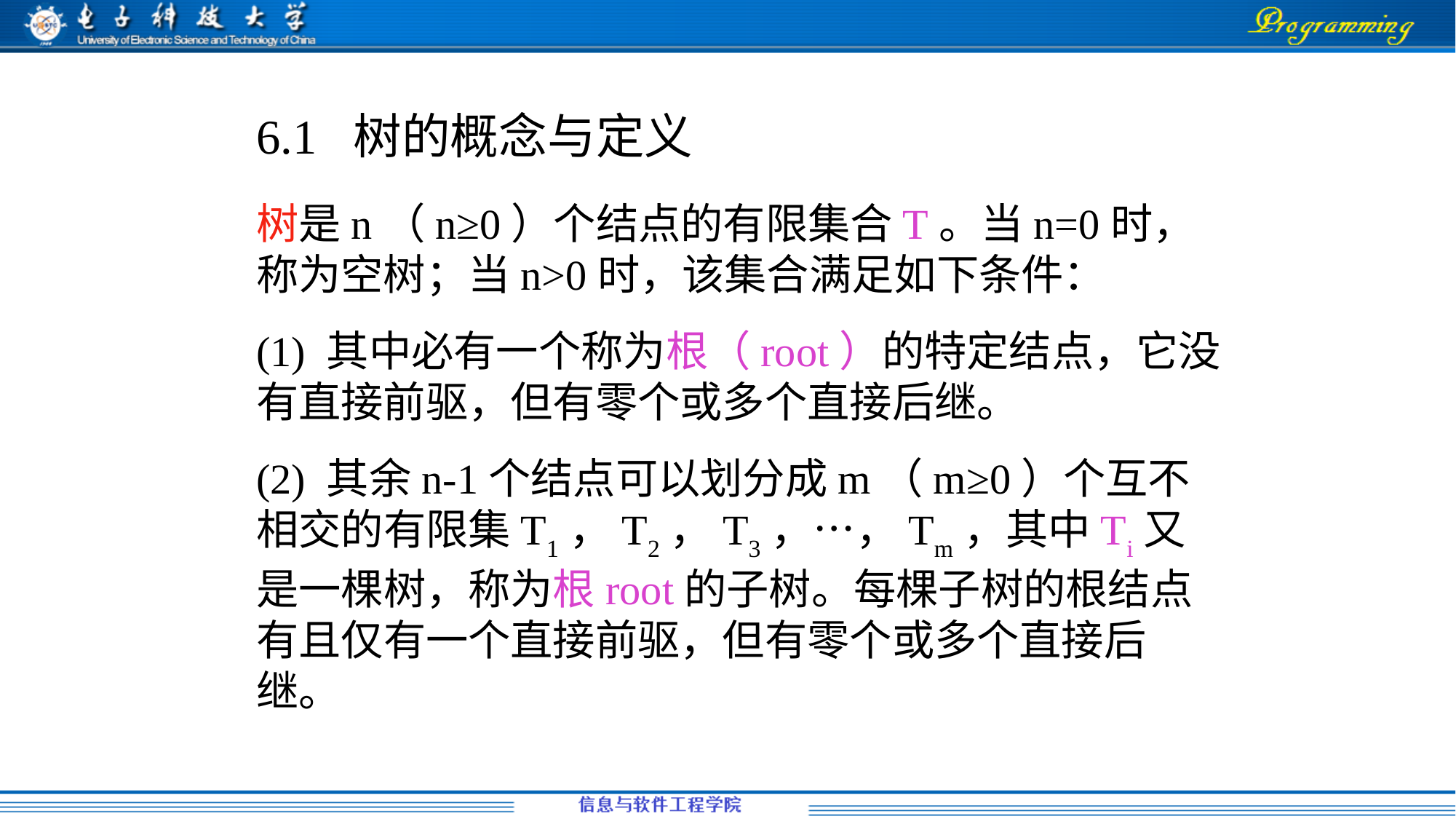

6.1  树的概念与定义
树是n（n≥0）个结点的有限集合T。当n=0时，称为空树；当n>0时，该集合满足如下条件：
(1) 其中必有一个称为根（root）的特定结点，它没有直接前驱，但有零个或多个直接后继。
(2) 其余n-1个结点可以划分成m（m≥0）个互不相交的有限集T1，T2，T3，…，Tm，其中Ti又是一棵树，称为根root的子树。每棵子树的根结点有且仅有一个直接前驱，但有零个或多个直接后继。